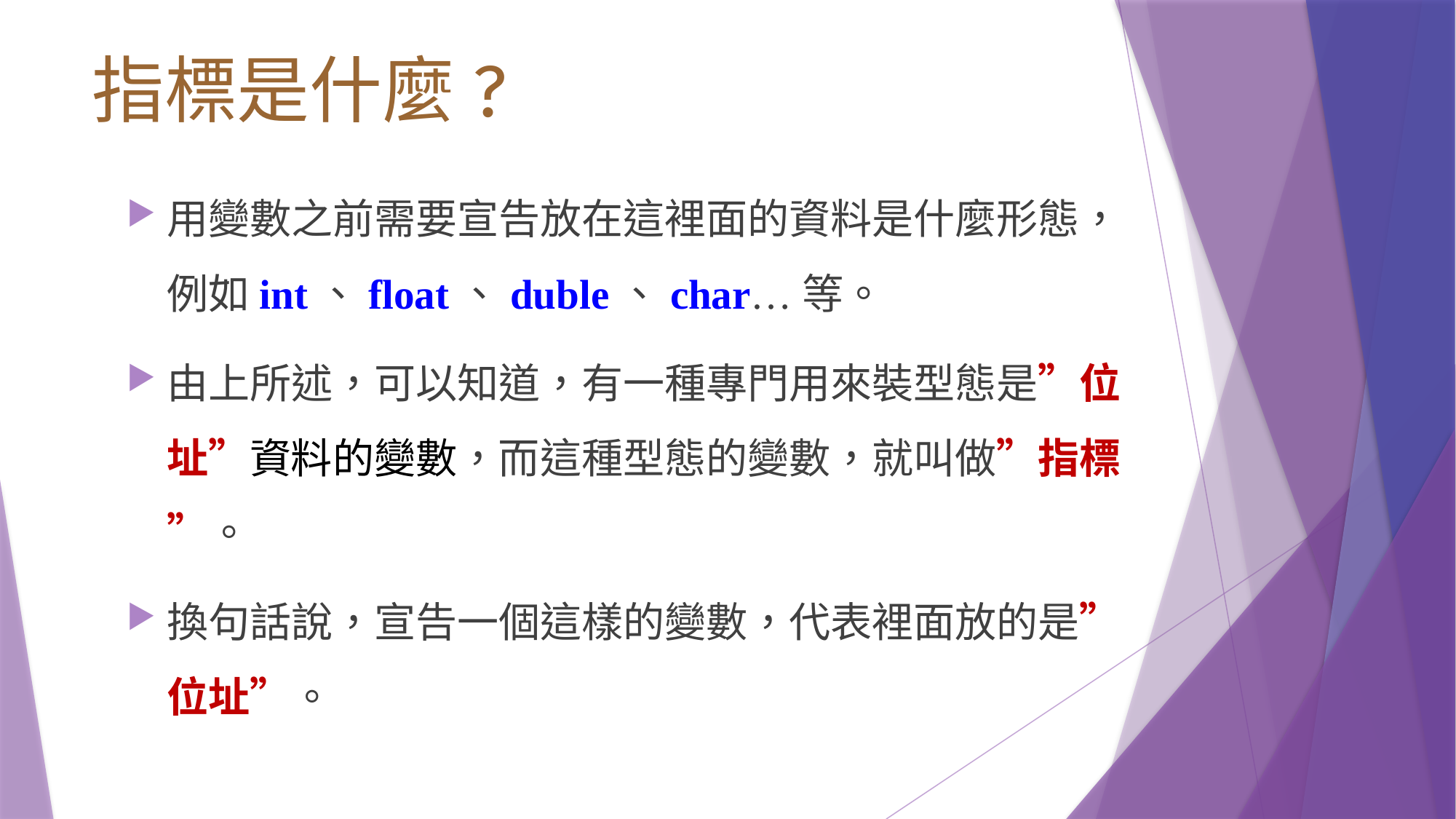

# 指標是什麼?
用變數之前需要宣告放在這裡面的資料是什麼形態，例如int、float、duble、char…等。
由上所述，可以知道，有一種專門用來裝型態是”位址”資料的變數，而這種型態的變數，就叫做”指標”。
換句話說，宣告一個這樣的變數，代表裡面放的是”位址”。